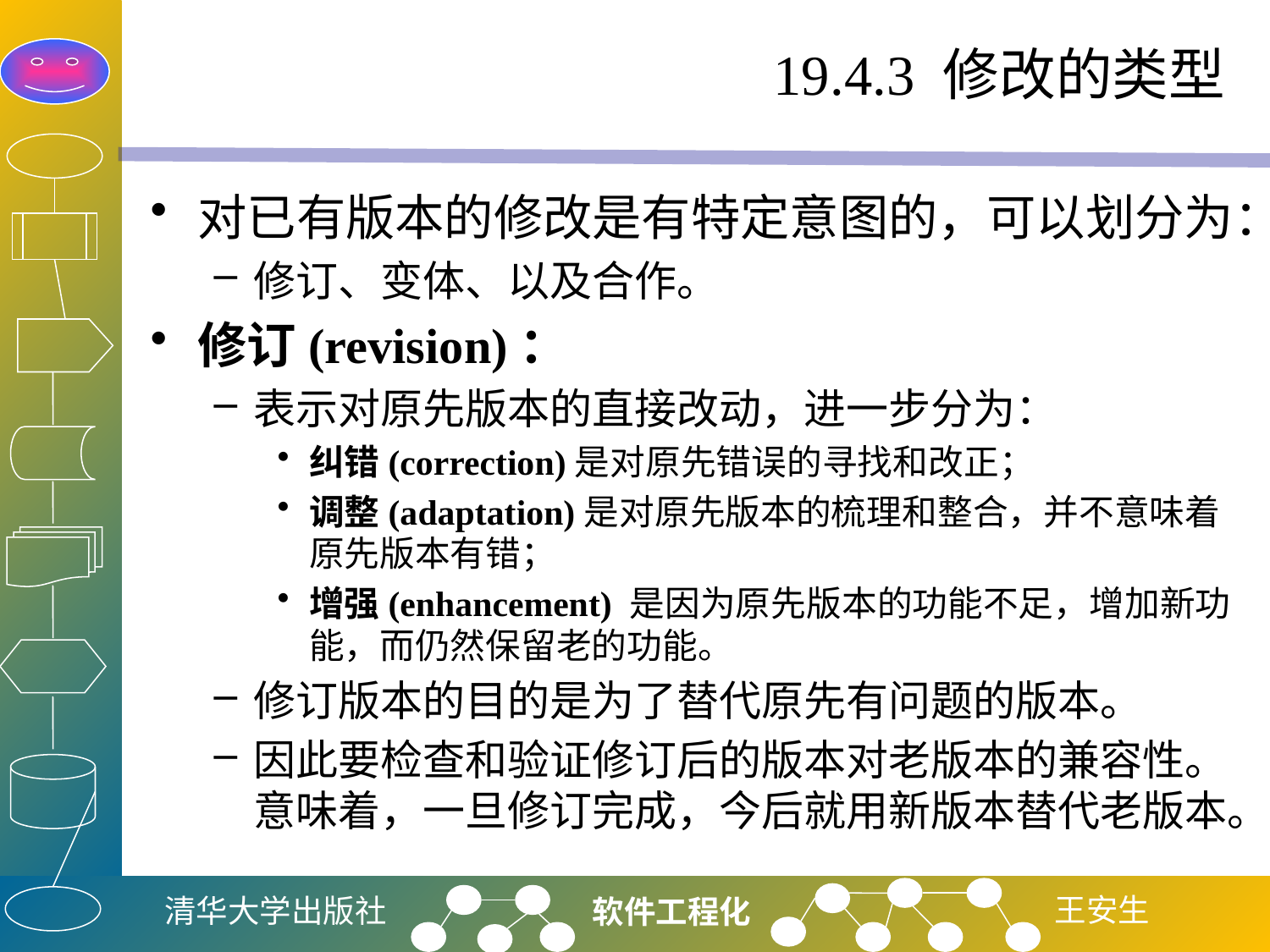

# 19.4.3 修改的类型
对已有版本的修改是有特定意图的，可以划分为：
修订、变体、以及合作。
修订(revision)：
表示对原先版本的直接改动，进一步分为：
纠错(correction)是对原先错误的寻找和改正；
调整(adaptation)是对原先版本的梳理和整合，并不意味着原先版本有错；
增强(enhancement) 是因为原先版本的功能不足，增加新功能，而仍然保留老的功能。
修订版本的目的是为了替代原先有问题的版本。
因此要检查和验证修订后的版本对老版本的兼容性。意味着，一旦修订完成，今后就用新版本替代老版本。